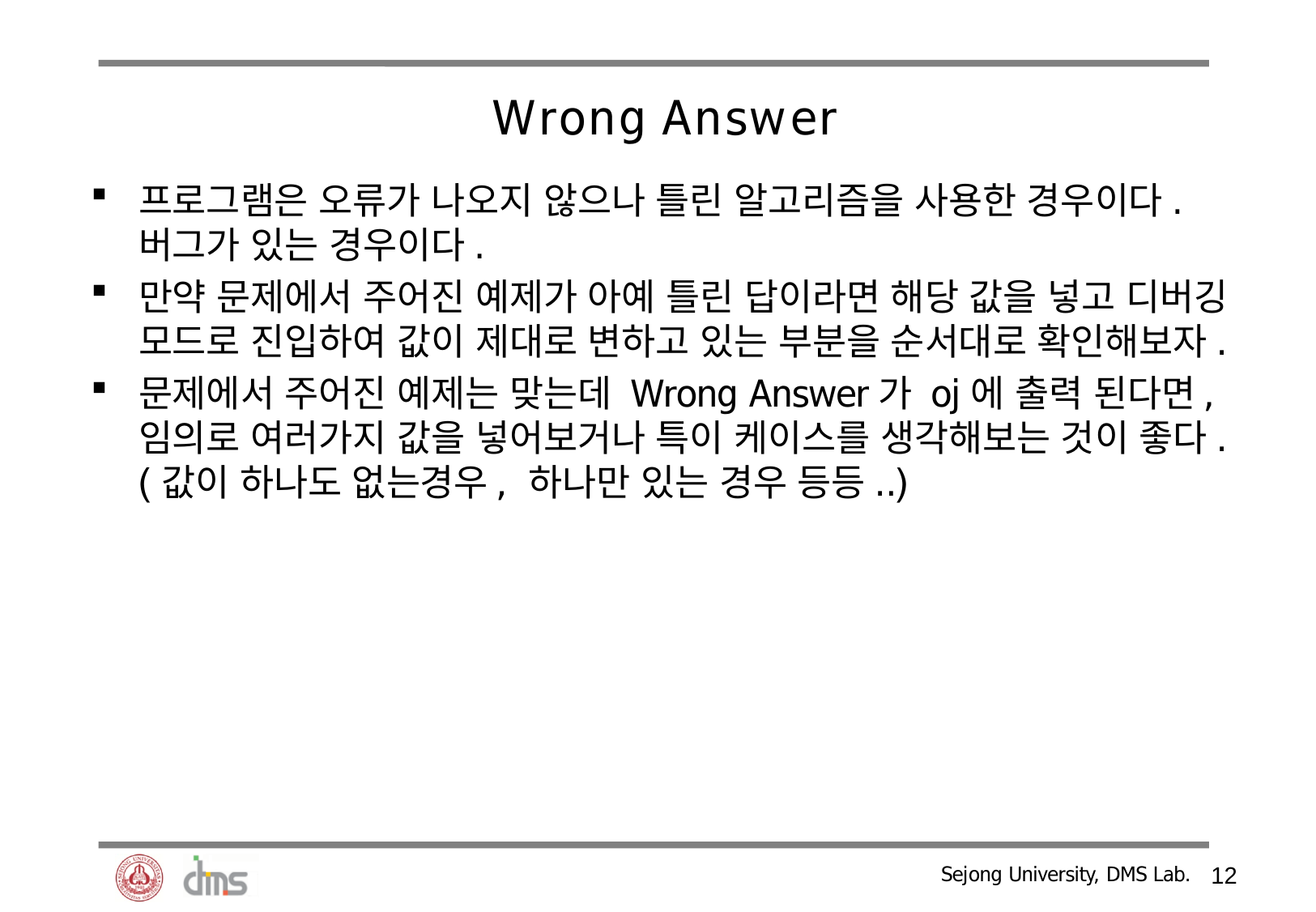

# Wrong Answer
프로그램은 오류가 나오지 않으나 틀린 알고리즘을 사용한 경우이다. 버그가 있는 경우이다.
만약 문제에서 주어진 예제가 아예 틀린 답이라면 해당 값을 넣고 디버깅 모드로 진입하여 값이 제대로 변하고 있는 부분을 순서대로 확인해보자.
문제에서 주어진 예제는 맞는데 Wrong Answer가 oj에 출력 된다면, 임의로 여러가지 값을 넣어보거나 특이 케이스를 생각해보는 것이 좋다. (값이 하나도 없는경우, 하나만 있는 경우 등등..)

12